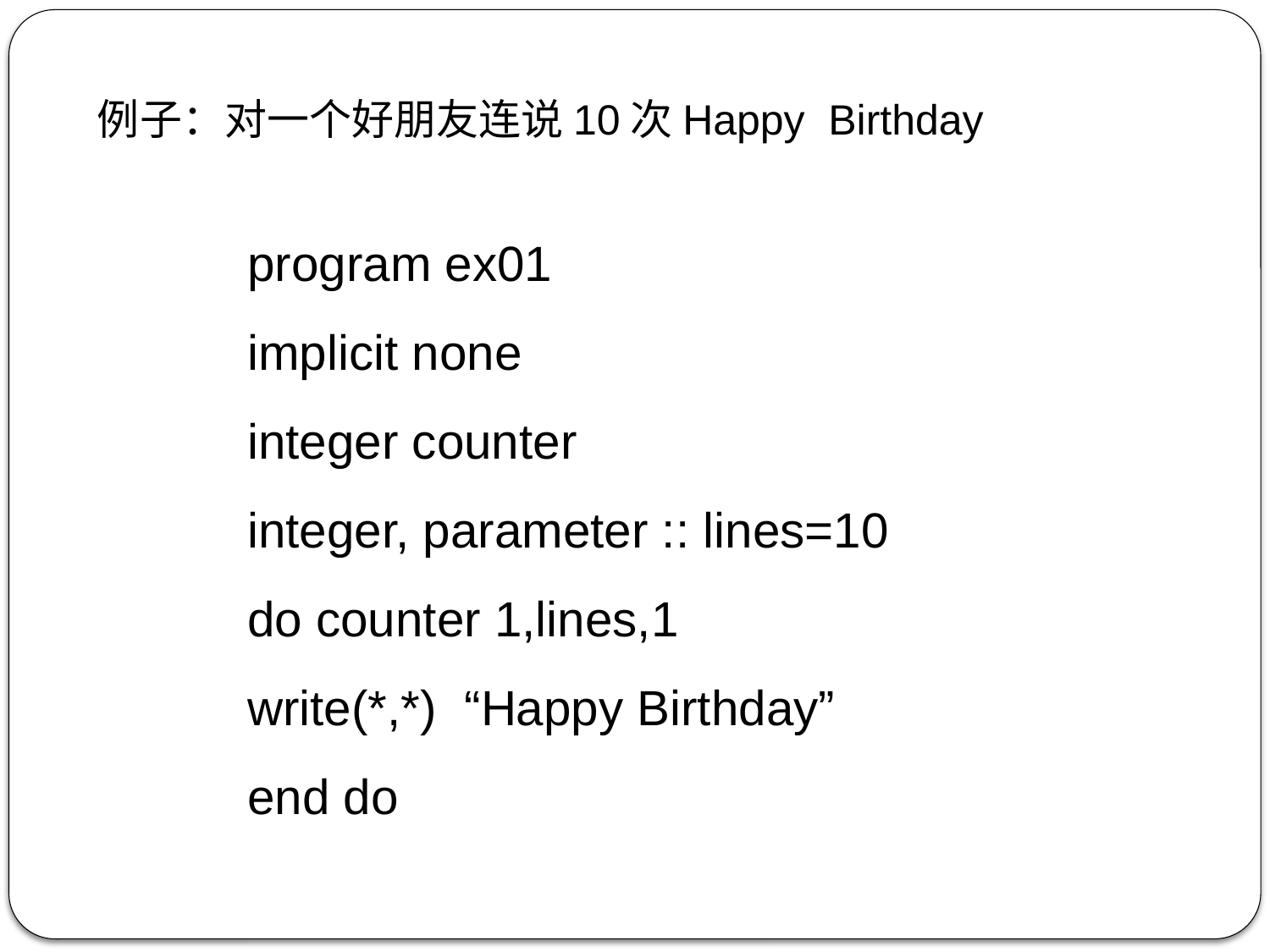

例子：对一个好朋友连说10次Happy  Birthday
program ex01
implicit none
integer counter
integer, parameter :: lines=10
do counter 1,lines,1
write(*,*)  “Happy Birthday”
end do